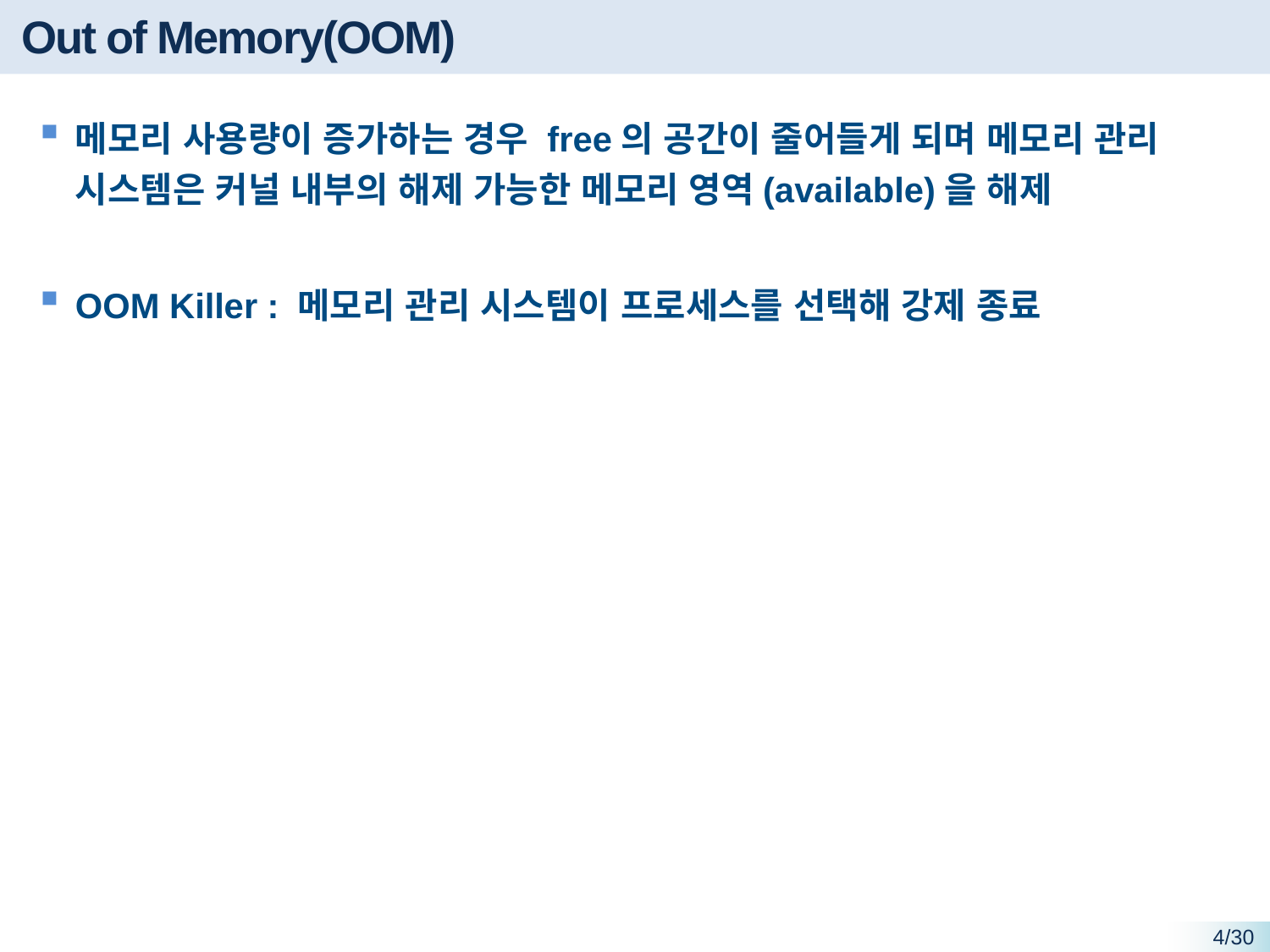

Out of Memory(OOM)
메모리 사용량이 증가하는 경우 free의 공간이 줄어들게 되며 메모리 관리 시스템은 커널 내부의 해제 가능한 메모리 영역(available)을 해제

OOM Killer : 메모리 관리 시스템이 프로세스를 선택해 강제 종료